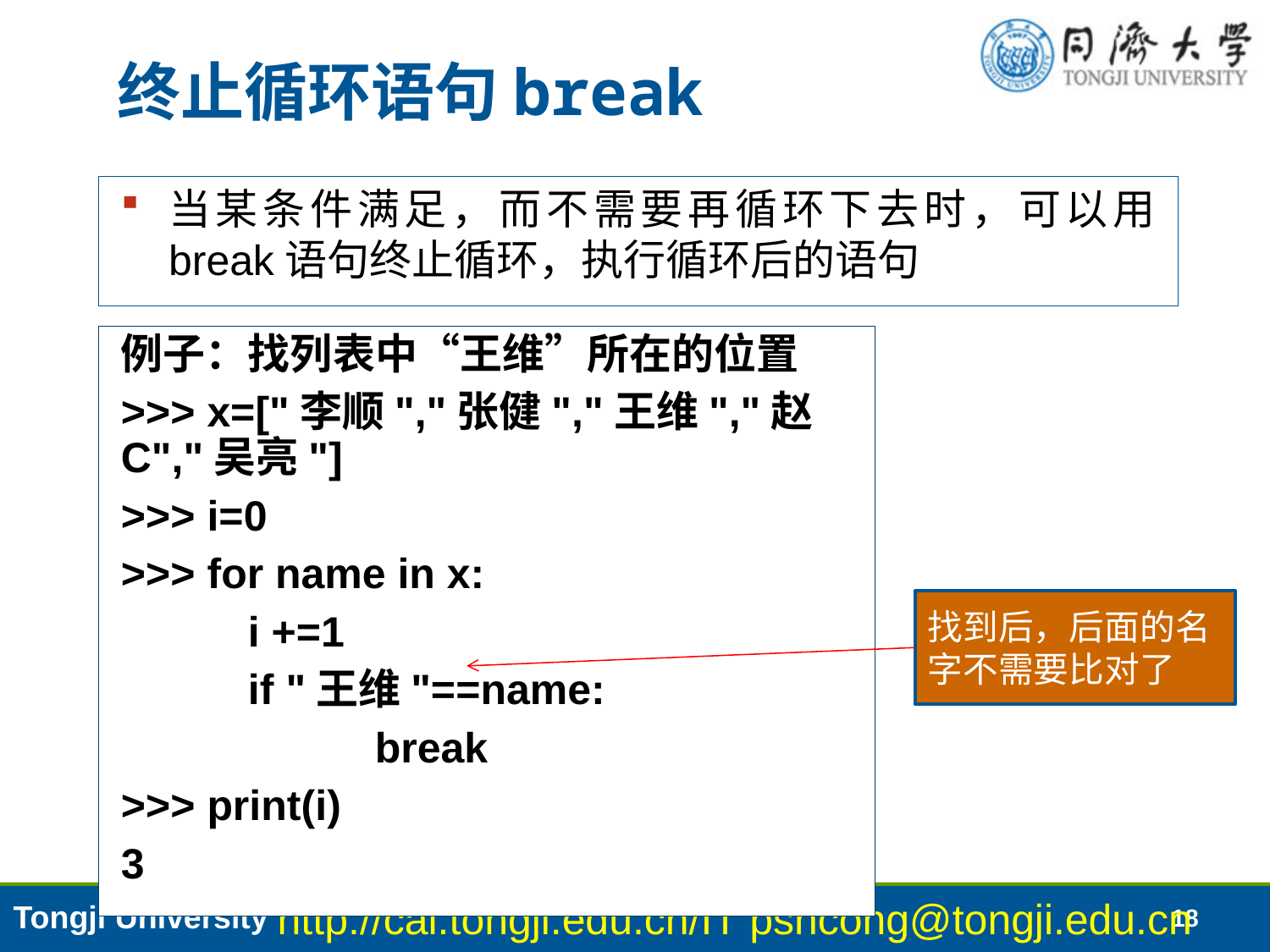

# 终止循环语句break
当某条件满足，而不需要再循环下去时，可以用break语句终止循环，执行循环后的语句
例子：找列表中“王维”所在的位置
>>> x=["李顺","张健","王维","赵C","吴亮"]
>>> i=0
>>> for name in x:
	i +=1
	if "王维"==name:
		break
>>> print(i)
3
找到后，后面的名字不需要比对了